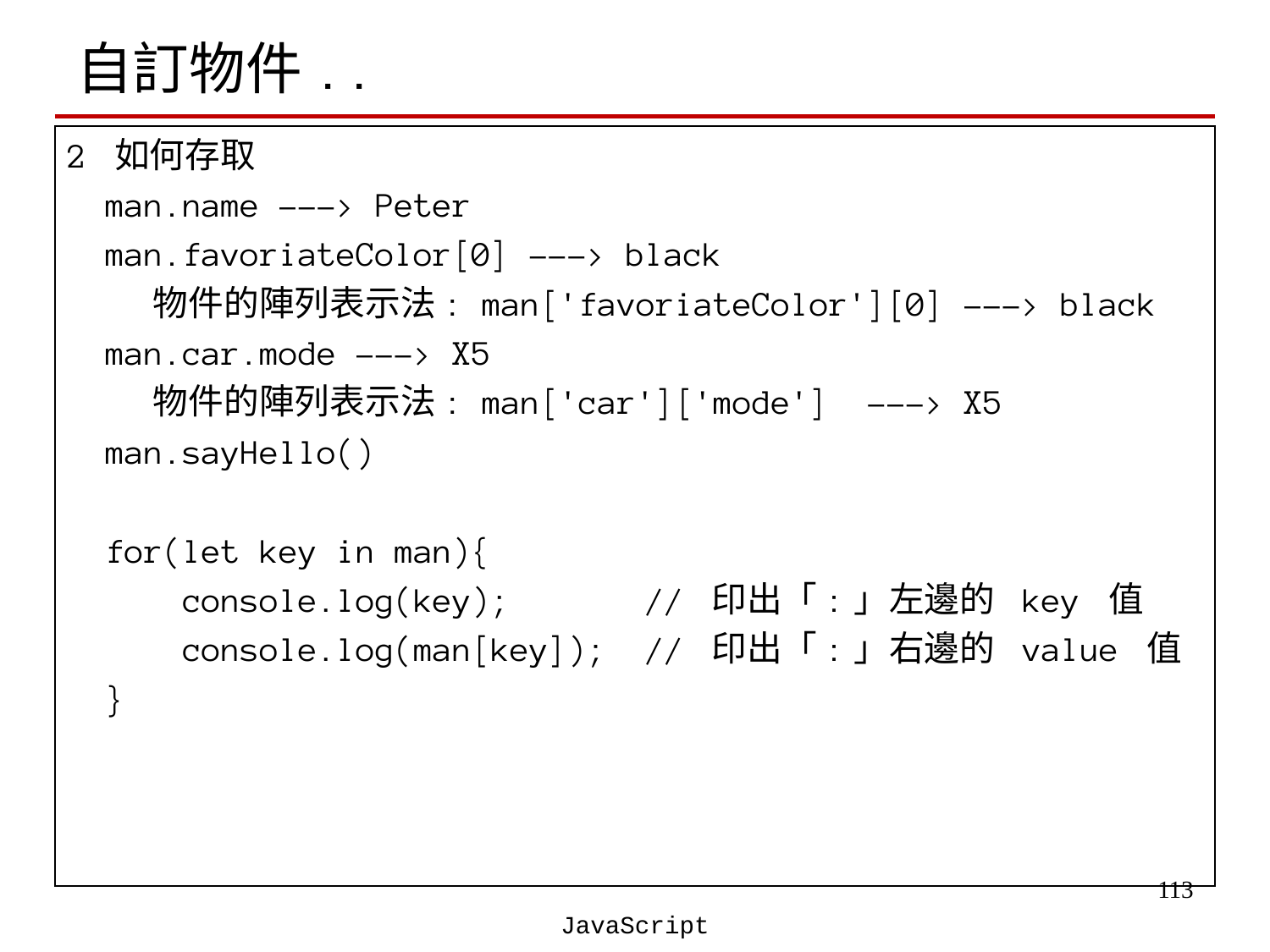

# 自訂物件..
2 如何存取
  man.name ---> Peter
  man.favoriateColor[0] ---> black
    物件的陣列表示法: man['favoriateColor'][0] ---> black
  man.car.mode ---> X5
    物件的陣列表示法: man['car']['mode']  ---> X5
  man.sayHello()

  for(let key in man){
      console.log(key);       // 印出「:」左邊的 key 值
      console.log(man[key]);  // 印出「:」右邊的 value 值
  }

113
JavaScript